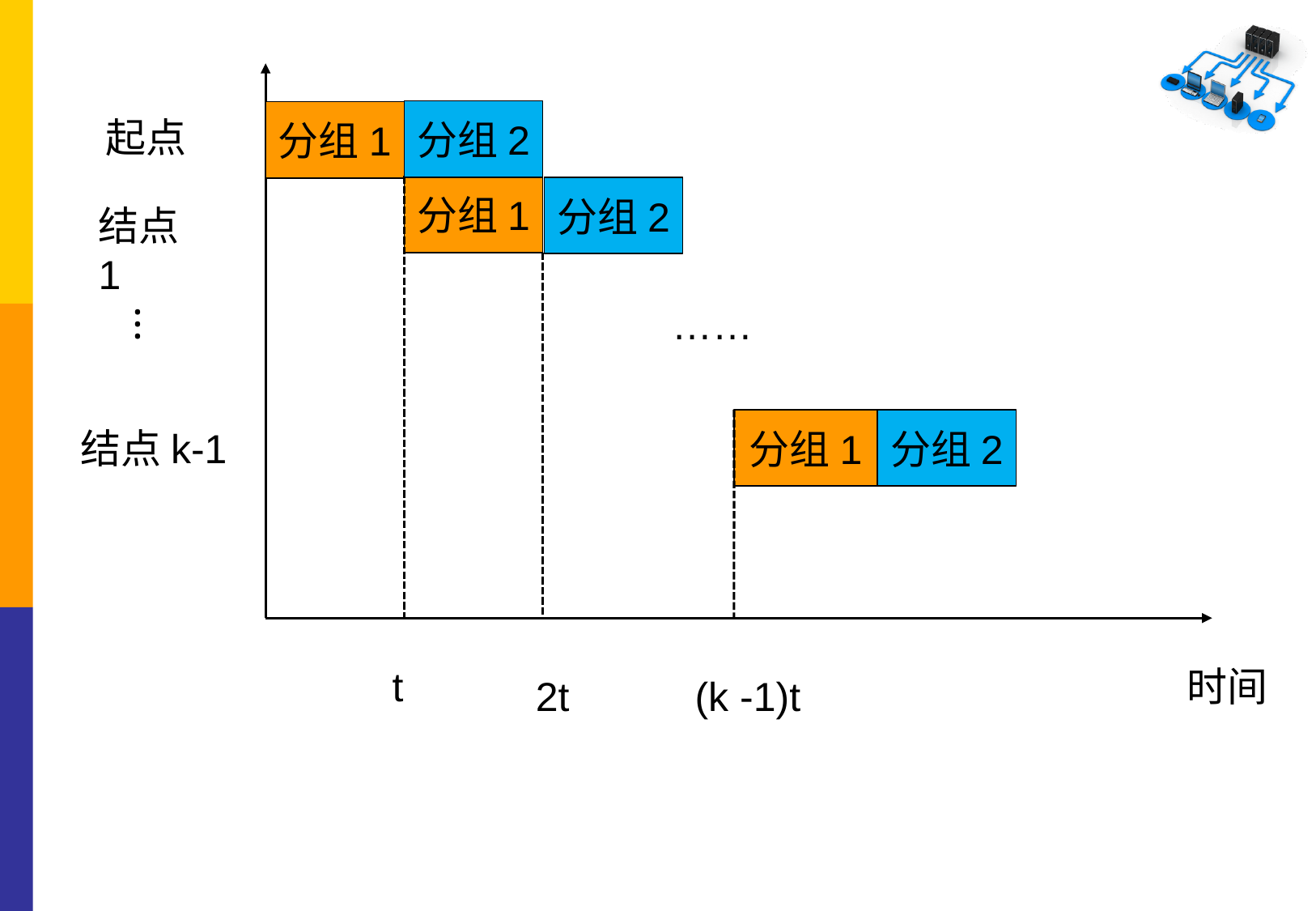

分组2
分组1
起点
分组1
分组2
结点1
⁝
……
分组2
分组1
结点k-1
t
时间
2t
(k -1)t